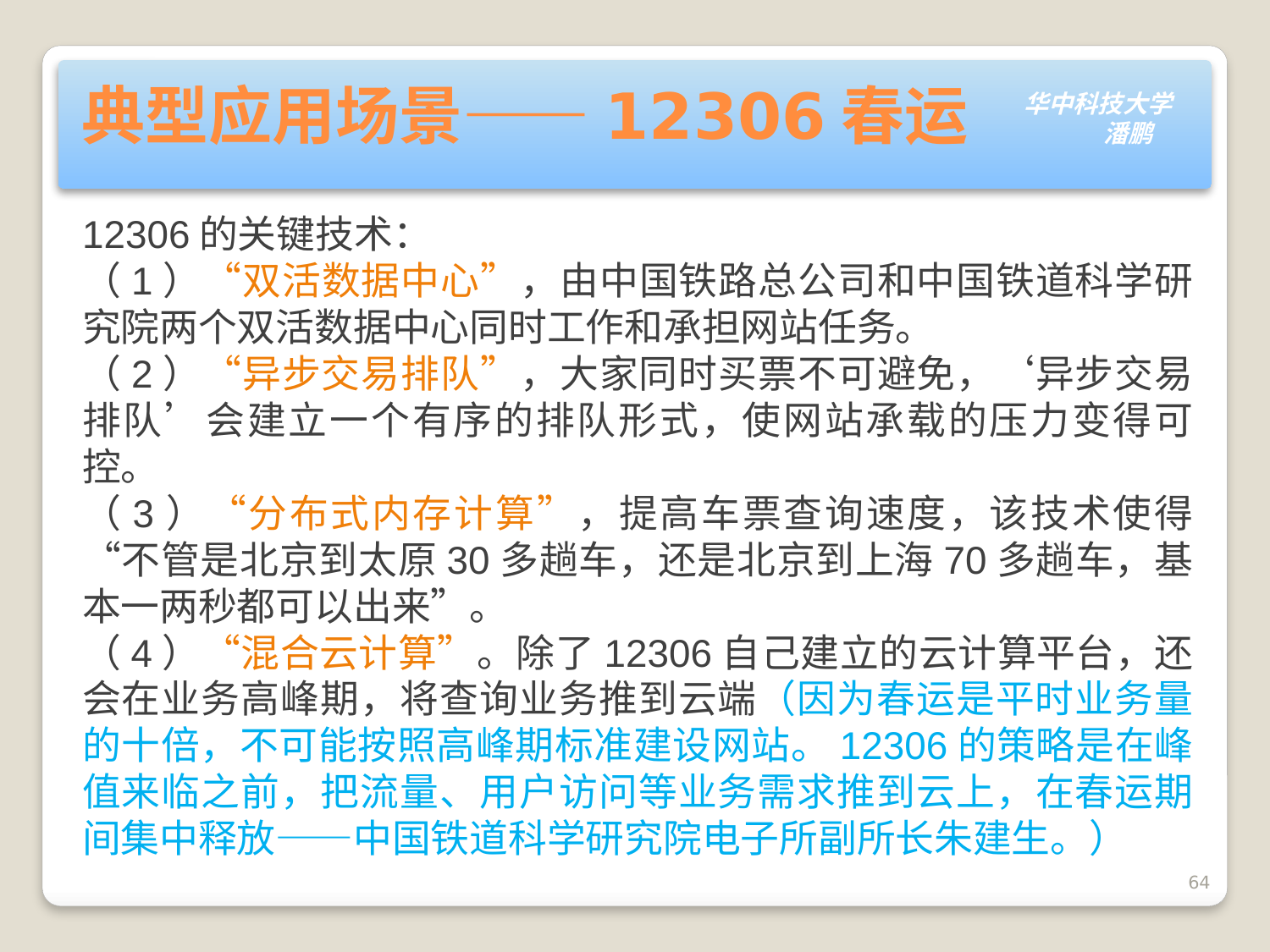

# 典型应用场景——12306春运
12306的关键技术：
（1）“双活数据中心”，由中国铁路总公司和中国铁道科学研究院两个双活数据中心同时工作和承担网站任务。
（2）“异步交易排队”，大家同时买票不可避免，‘异步交易排队’会建立一个有序的排队形式，使网站承载的压力变得可控。
（3）“分布式内存计算”，提高车票查询速度，该技术使得“不管是北京到太原30多趟车，还是北京到上海70多趟车，基本一两秒都可以出来”。
（4）“混合云计算”。除了12306自己建立的云计算平台，还会在业务高峰期，将查询业务推到云端（因为春运是平时业务量的十倍，不可能按照高峰期标准建设网站。12306的策略是在峰值来临之前，把流量、用户访问等业务需求推到云上，在春运期间集中释放——中国铁道科学研究院电子所副所长朱建生。）
64